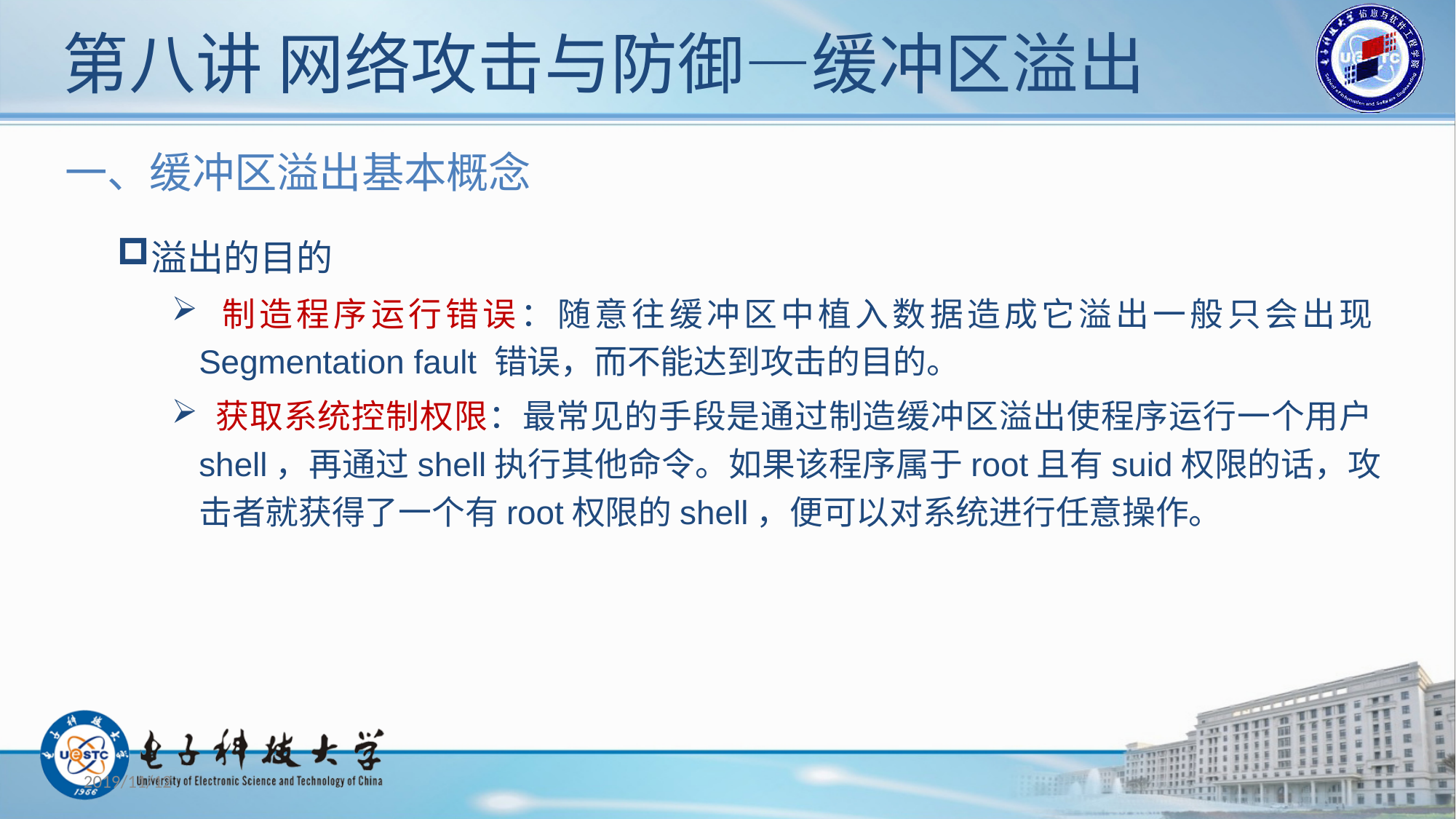

# 第八讲 网络攻击与防御—缓冲区溢出
一、缓冲区溢出基本概念
溢出的目的
 制造程序运行错误：随意往缓冲区中植入数据造成它溢出一般只会出现Segmentation fault 错误，而不能达到攻击的目的。
 获取系统控制权限：最常见的手段是通过制造缓冲区溢出使程序运行一个用户shell，再通过shell执行其他命令。如果该程序属于root且有suid权限的话，攻击者就获得了一个有root权限的shell，便可以对系统进行任意操作。
2019/11/12